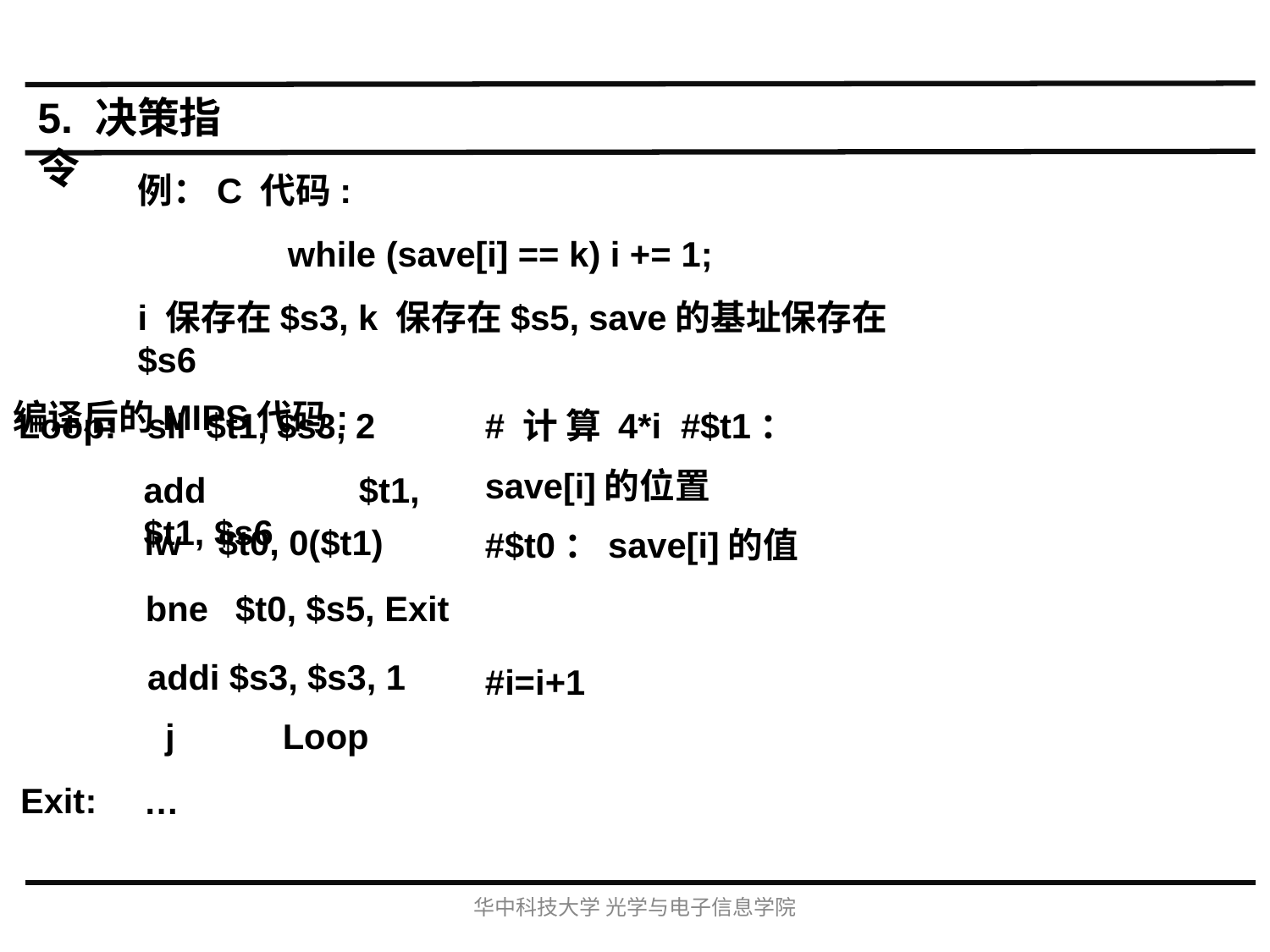

# 5. 决策指令
例：C 代码:
while (save[i] == k) i += 1;
i 保存在$s3, k 保存在$s5, save的基址保存在$s6
编译后的MIPS代码:
Loop:	sll	$t1, $s3, 2
add	$t1, $t1, $s6
# 计 算 4*i  #$t1：save[i]的位置 #$t0：save[i]的值
lw	$t0, 0($t1)
bne	$t0, $s5, Exit
addi $s3, $s3, 1   j	Loop
…
#i=i+1
Exit:
华中科技大学光学与电子信息学院